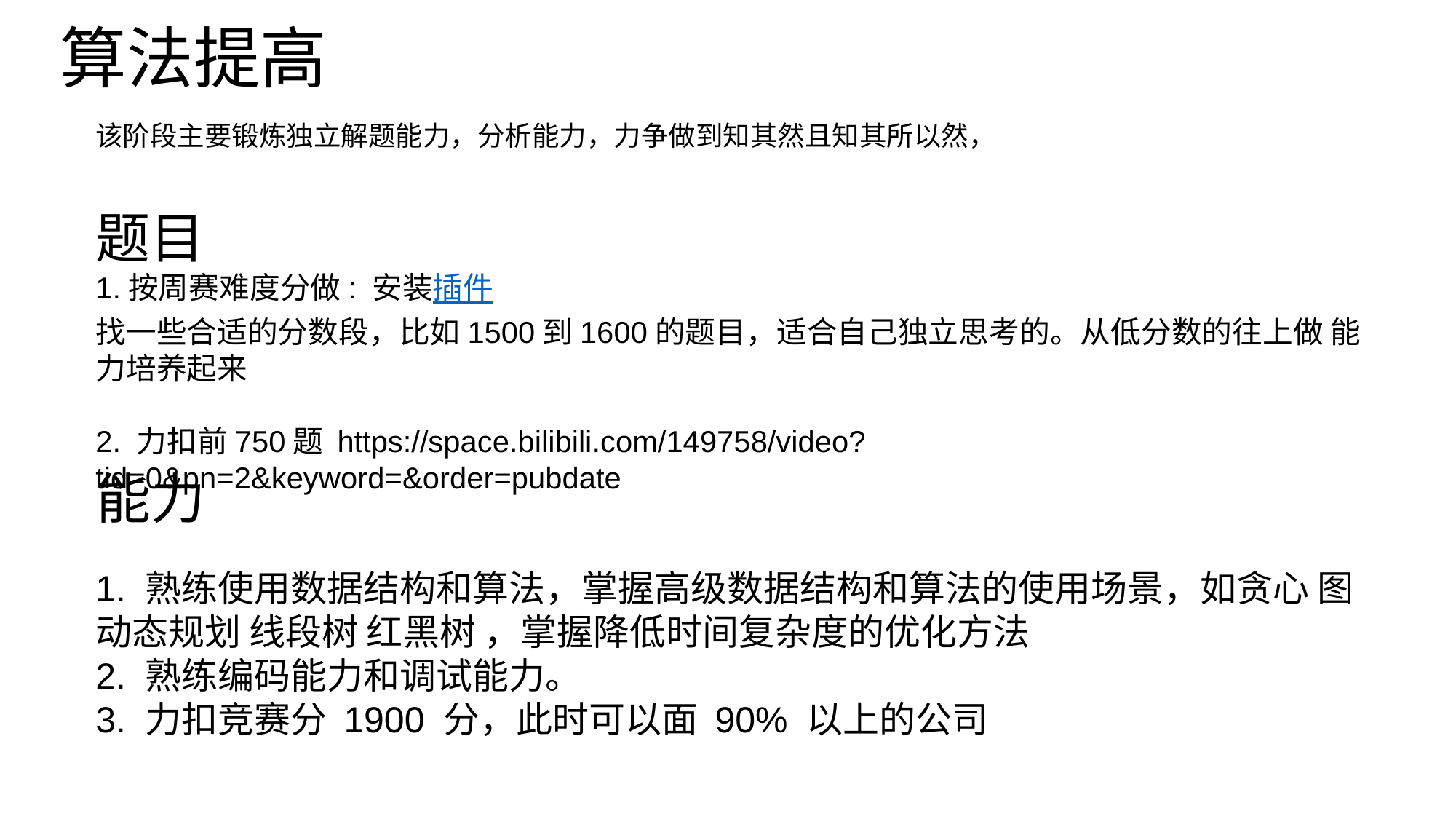

算法提高
该阶段主要锻炼独立解题能力，分析能力，力争做到知其然且知其所以然，
题目
1.按周赛难度分做: 安装插件
找一些合适的分数段，比如1500到1600的题目，适合自己独立思考的。从低分数的往上做 能力培养起来
2. 力扣前750题 https://space.bilibili.com/149758/video?tid=0&pn=2&keyword=&order=pubdate
能力
1. 熟练使用数据结构和算法，掌握高级数据结构和算法的使用场景，如贪心 图 动态规划 线段树 红黑树 ，掌握降低时间复杂度的优化方法
2. 熟练编码能力和调试能力。
3. 力扣竞赛分 1900 分，此时可以面 90% 以上的公司